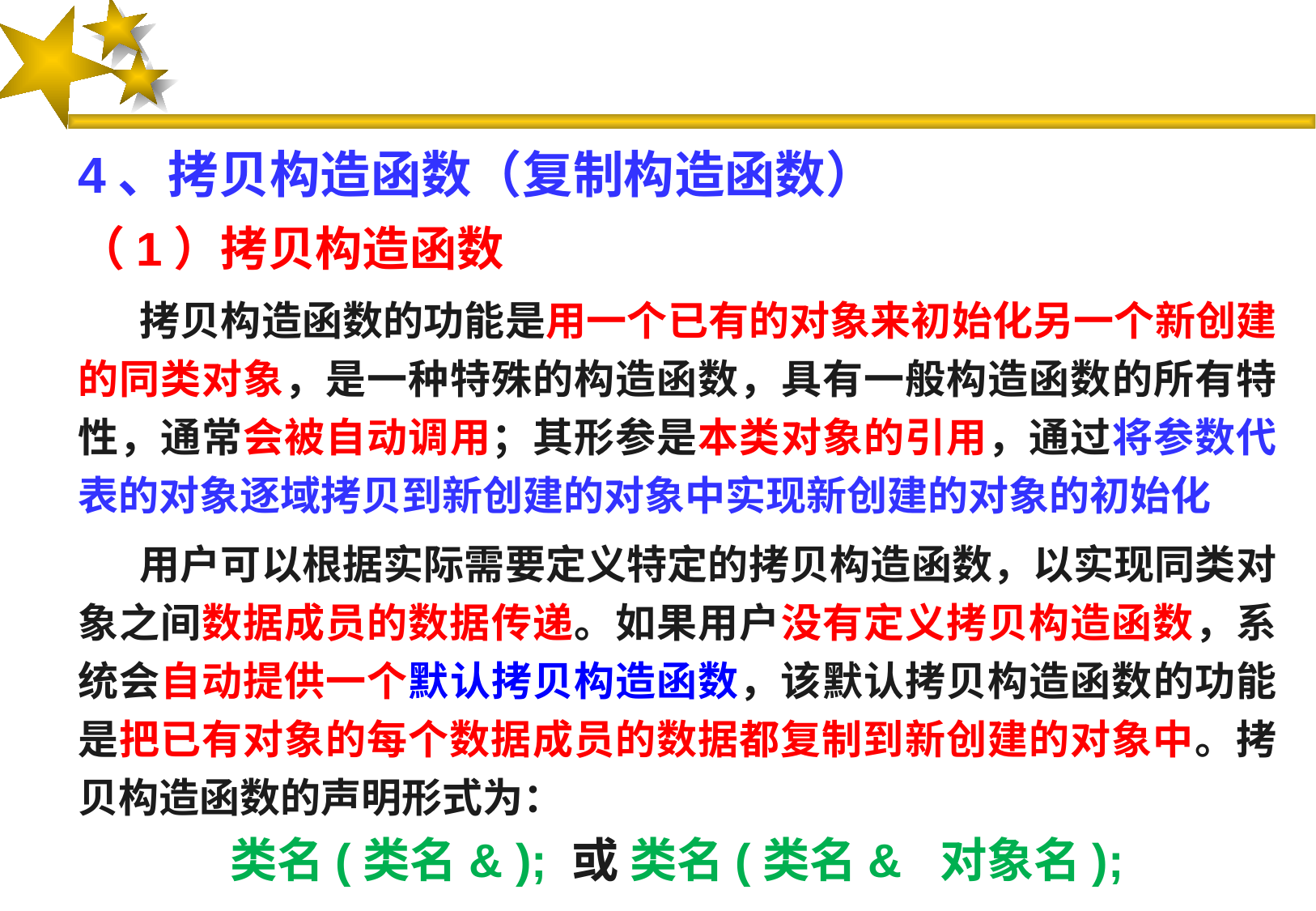

#
4、拷贝构造函数（复制构造函数）
（1）拷贝构造函数
拷贝构造函数的功能是用一个已有的对象来初始化另一个新创建的同类对象，是一种特殊的构造函数，具有一般构造函数的所有特性，通常会被自动调用；其形参是本类对象的引用，通过将参数代表的对象逐域拷贝到新创建的对象中实现新创建的对象的初始化
用户可以根据实际需要定义特定的拷贝构造函数，以实现同类对象之间数据成员的数据传递。如果用户没有定义拷贝构造函数，系统会自动提供一个默认拷贝构造函数，该默认拷贝构造函数的功能是把已有对象的每个数据成员的数据都复制到新创建的对象中。拷贝构造函数的声明形式为：
类名(类名& ); 或 类名(类名&  对象名);